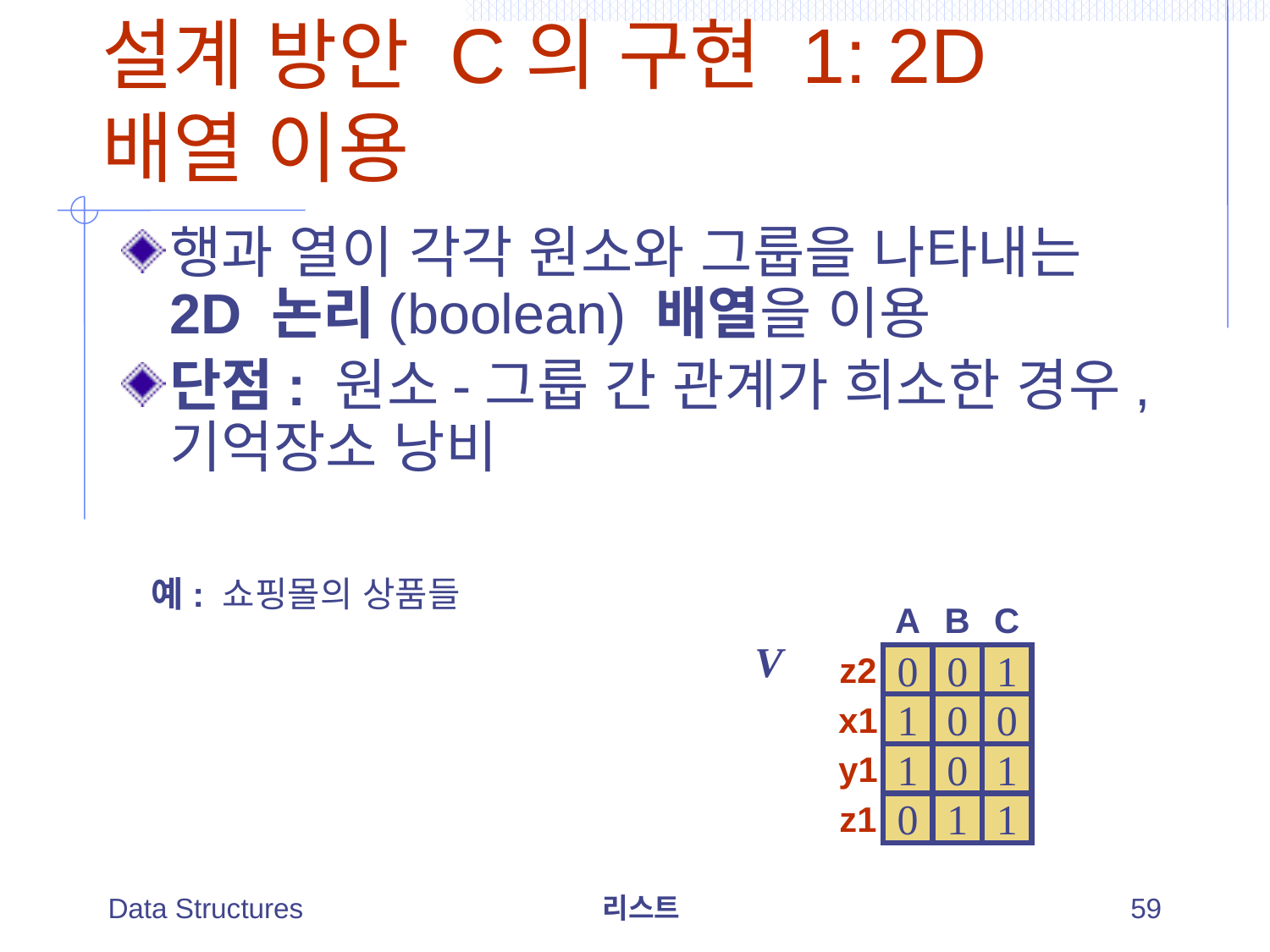

# 설계 방안 C의 구현 1: 2D 배열 이용
행과 열이 각각 원소와 그룹을 나타내는 2D 논리(boolean) 배열을 이용
단점: 원소-그룹 간 관계가 희소한 경우, 기억장소 낭비
예: 쇼핑몰의 상품들
A
B
C
V
z2
0
0
1
x1
1
0
0
y1
1
0
1
z1
0
1
1
Data Structures
리스트
59